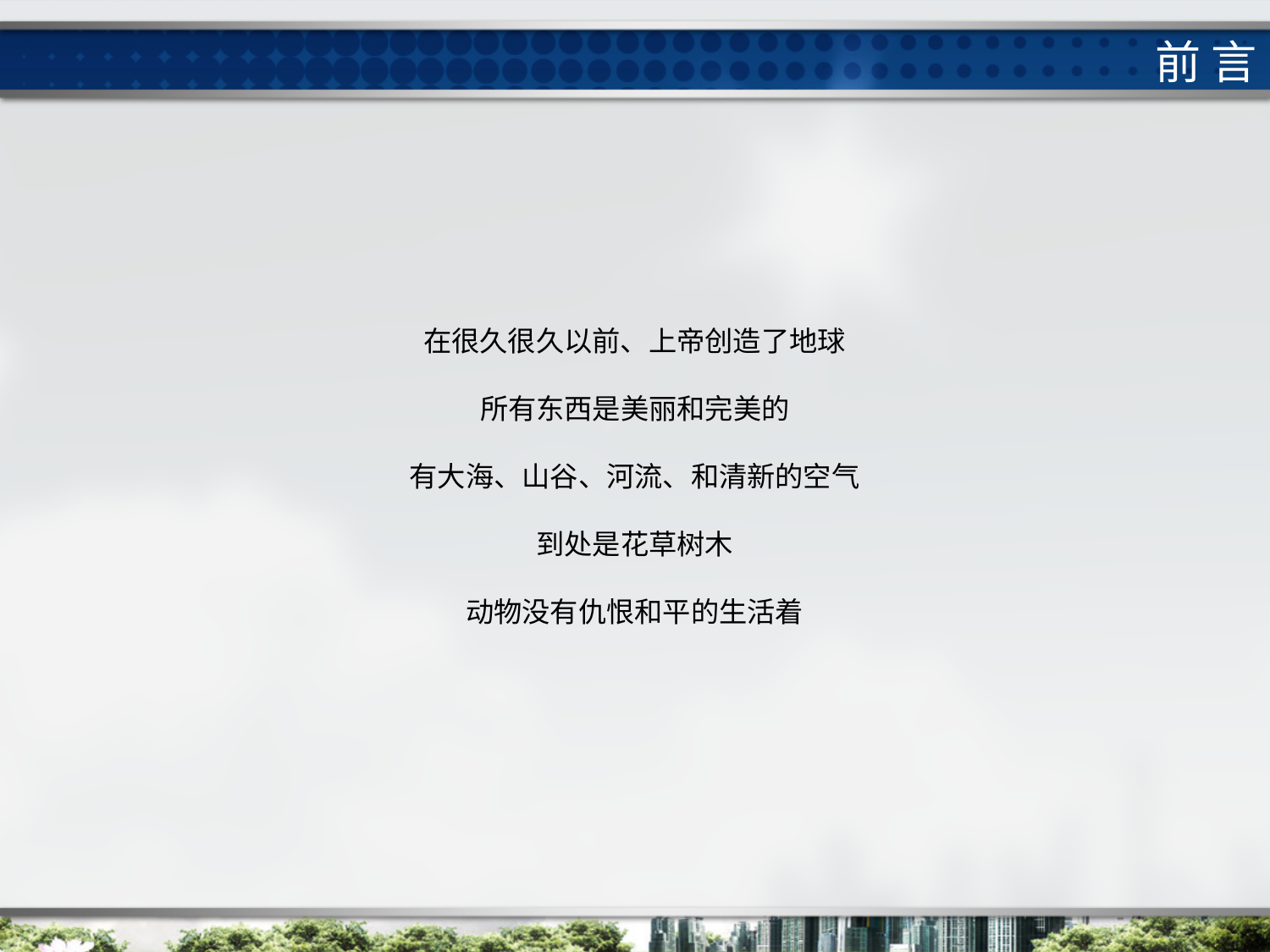

前 言
在很久很久以前、上帝创造了地球
所有东西是美丽和完美的

有大海、山谷、河流、和清新的空气
到处是花草树木

动物没有仇恨和平的生活着